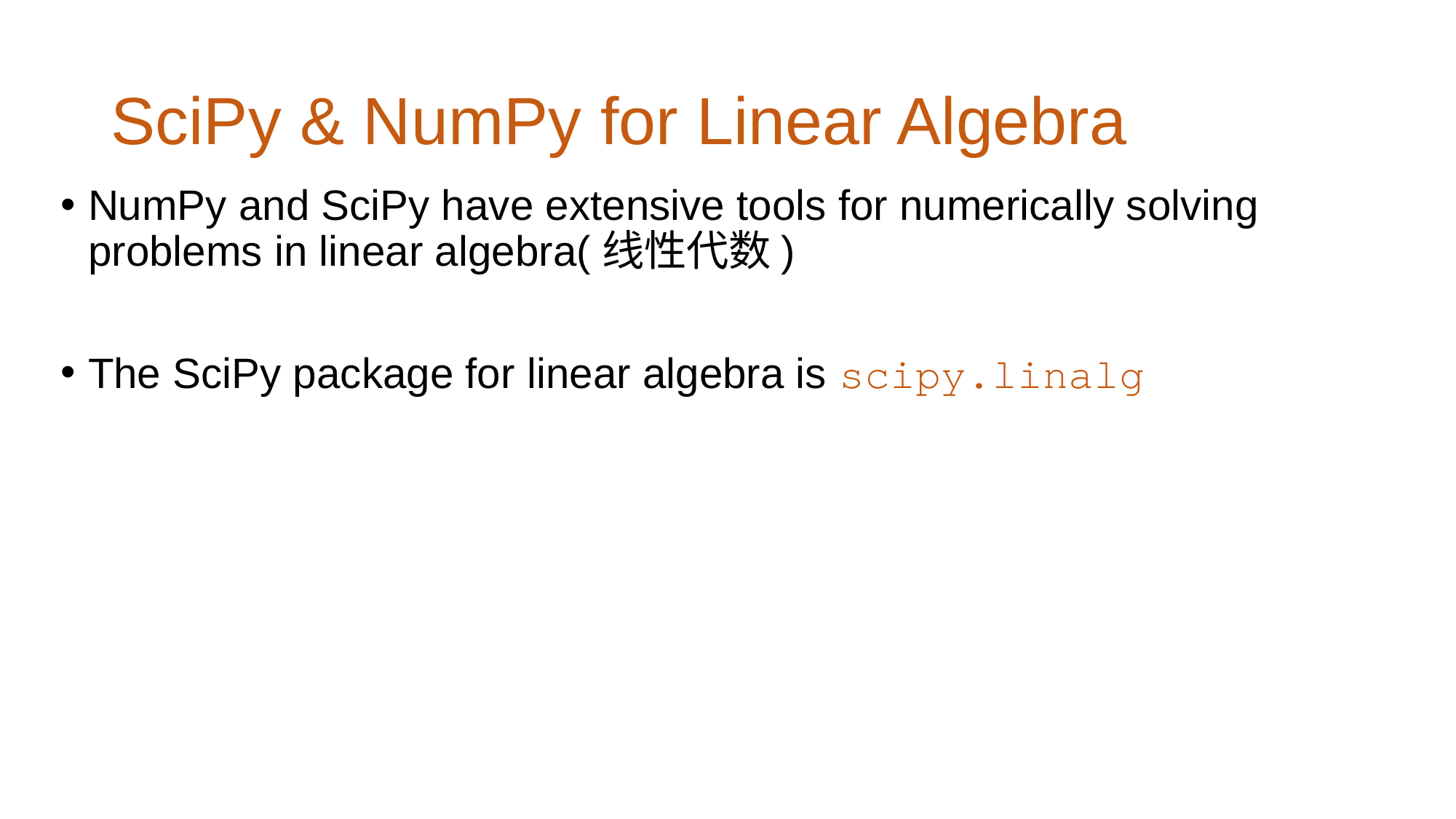

# SciPy & NumPy for Linear Algebra
NumPy and SciPy have extensive tools for numerically solving problems in linear algebra(线性代数)

The SciPy package for linear algebra is scipy.linalg